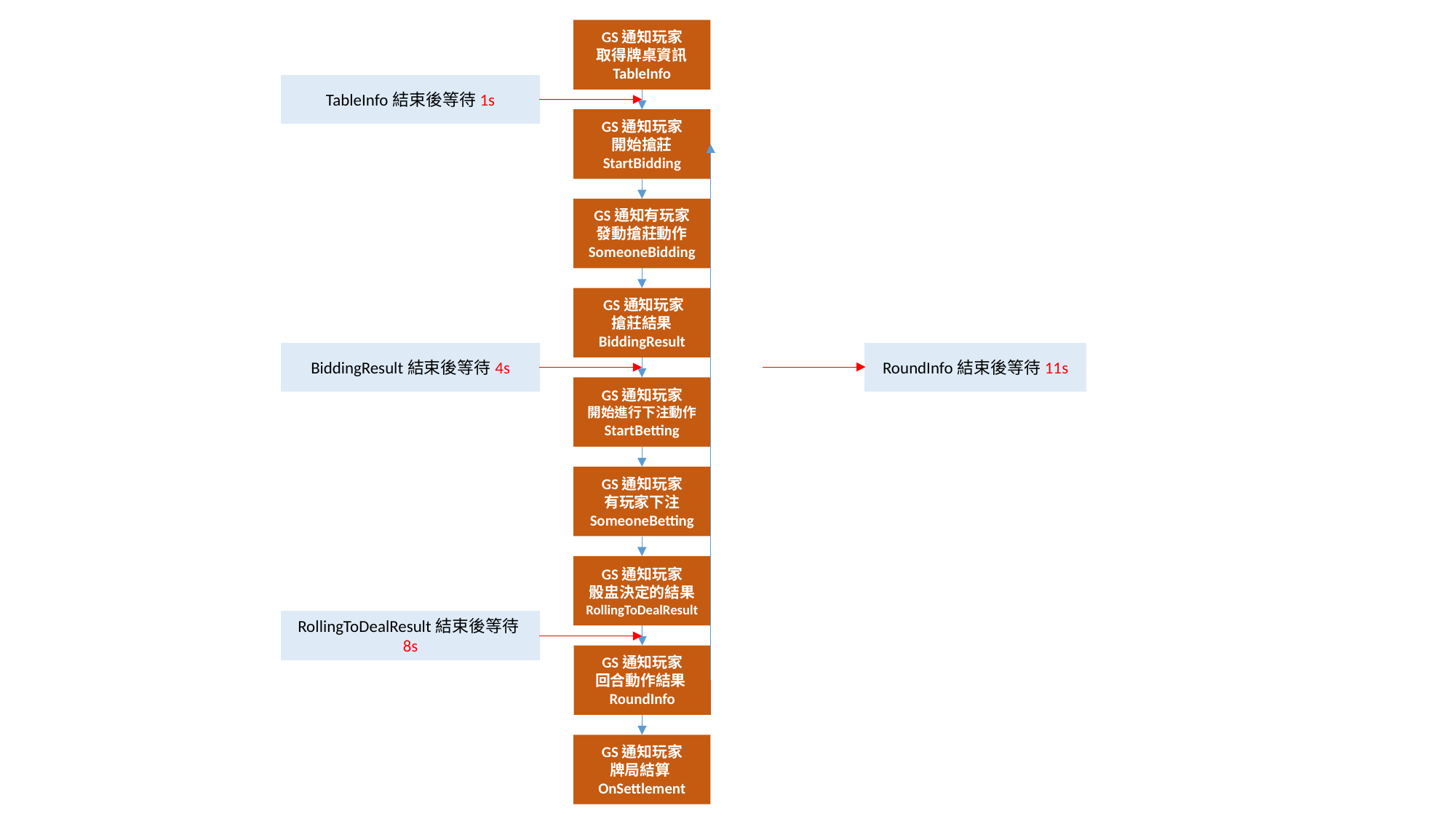

GS通知玩家
取得牌桌資訊
TableInfo
TableInfo結束後等待1s
GS通知玩家
開始搶莊
StartBidding
GS通知有玩家
發動搶莊動作
SomeoneBidding
 GS通知玩家
搶莊結果
BiddingResult
BiddingResult結束後等待4s
RoundInfo結束後等待11s
GS通知玩家
開始進行下注動作
StartBetting
GS通知玩家
有玩家下注
SomeoneBetting
GS通知玩家
骰盅決定的結果
RollingToDealResult
RollingToDealResult結束後等待8s
GS通知玩家
回合動作結果RoundInfo
GS通知玩家
牌局結算OnSettlement